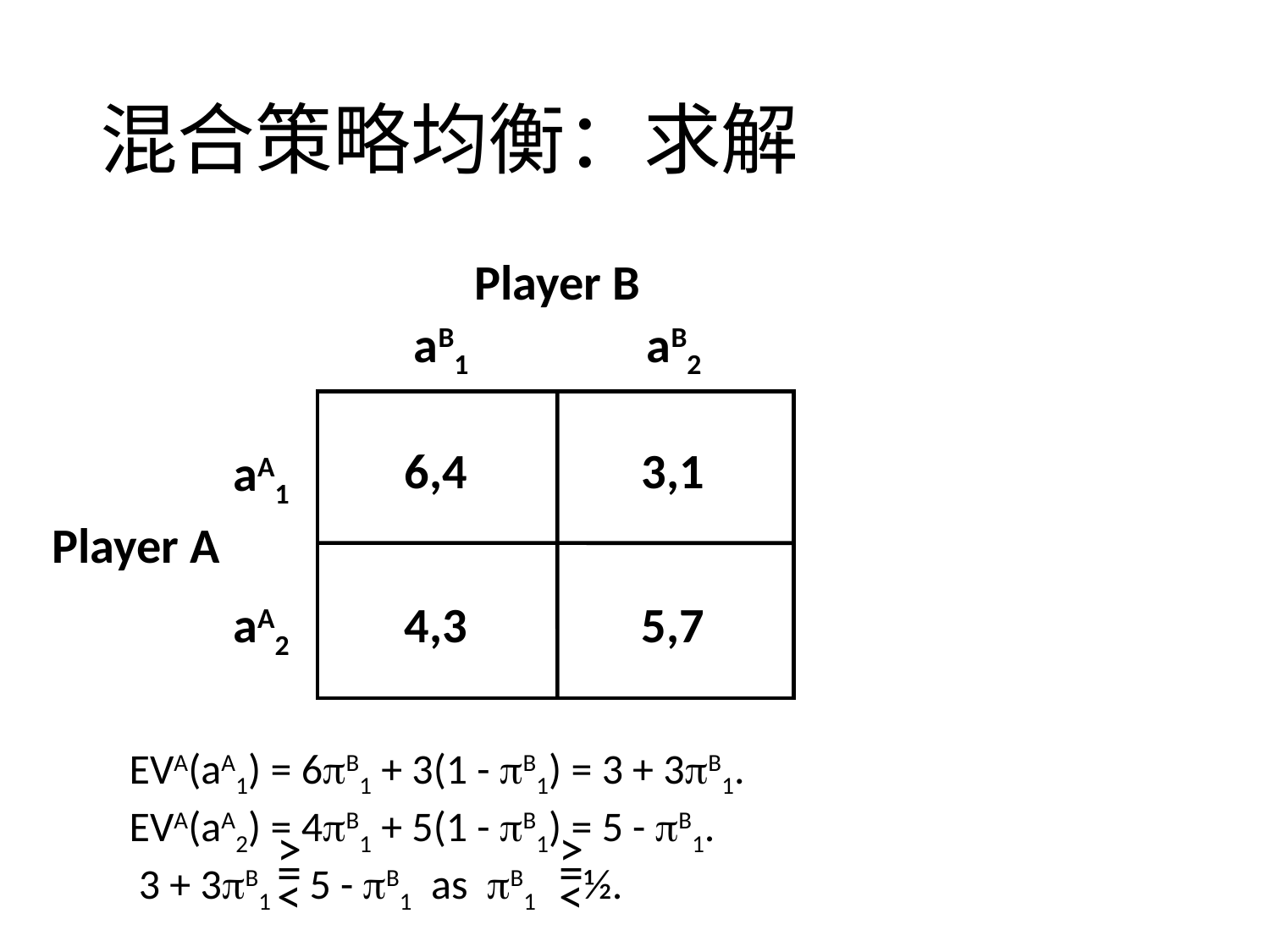

# 混合策略均衡：求解
Player B

aB1
aB2

6,4
3,1
aA1
Player A
4,3
5,7
aA2
EVA(aA1) = 6πB1 + 3(1 - πB1) = 3 + 3πB1.
EVA(aA2) = 4πB1 + 5(1 - πB1) = 5 - πB1.
 3 + 3πB1       5 - πB1  as  πB1     ½.

>
=
<
>
=
<